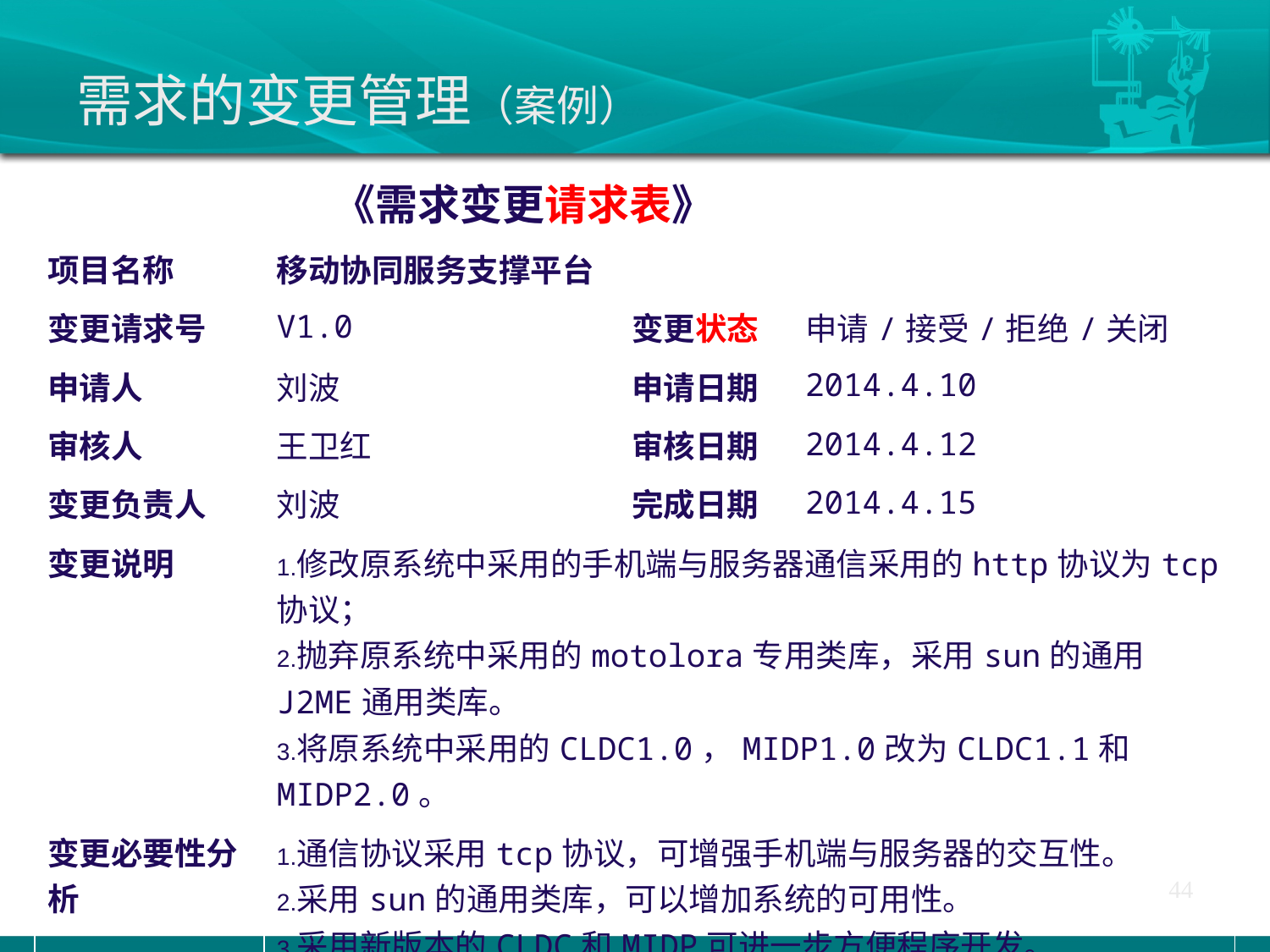

# 需求的变更管理（案例）
《需求变更请求表》
| 项目名称 | 移动协同服务支撑平台 |  |  |
| --- | --- | --- | --- |
| 变更请求号 | V1.0 | 变更状态 | 申请/接受/拒绝/关闭 |
| 申请人 | 刘波 | 申请日期 | 2014.4.10 |
| 审核人 | 王卫红 | 审核日期 | 2014.4.12 |
| 变更负责人 | 刘波 | 完成日期 | 2014.4.15 |
| 变更说明 | 修改原系统中采用的手机端与服务器通信采用的http协议为tcp协议； 抛弃原系统中采用的motolora专用类库，采用sun的通用J2ME通用类库。 将原系统中采用的CLDC1.0，MIDP1.0改为CLDC1.1和MIDP2.0。 |  |  |
| 变更必要性分析 | 通信协议采用tcp协议，可增强手机端与服务器的交互性。 采用sun的通用类库，可以增加系统的可用性。 采用新版本的CLDC和MIDP可进一步方便程序开发。 |  |  |
| 验证负责人 | 施铮 | 验证日期 | 2014.4.15 |
44